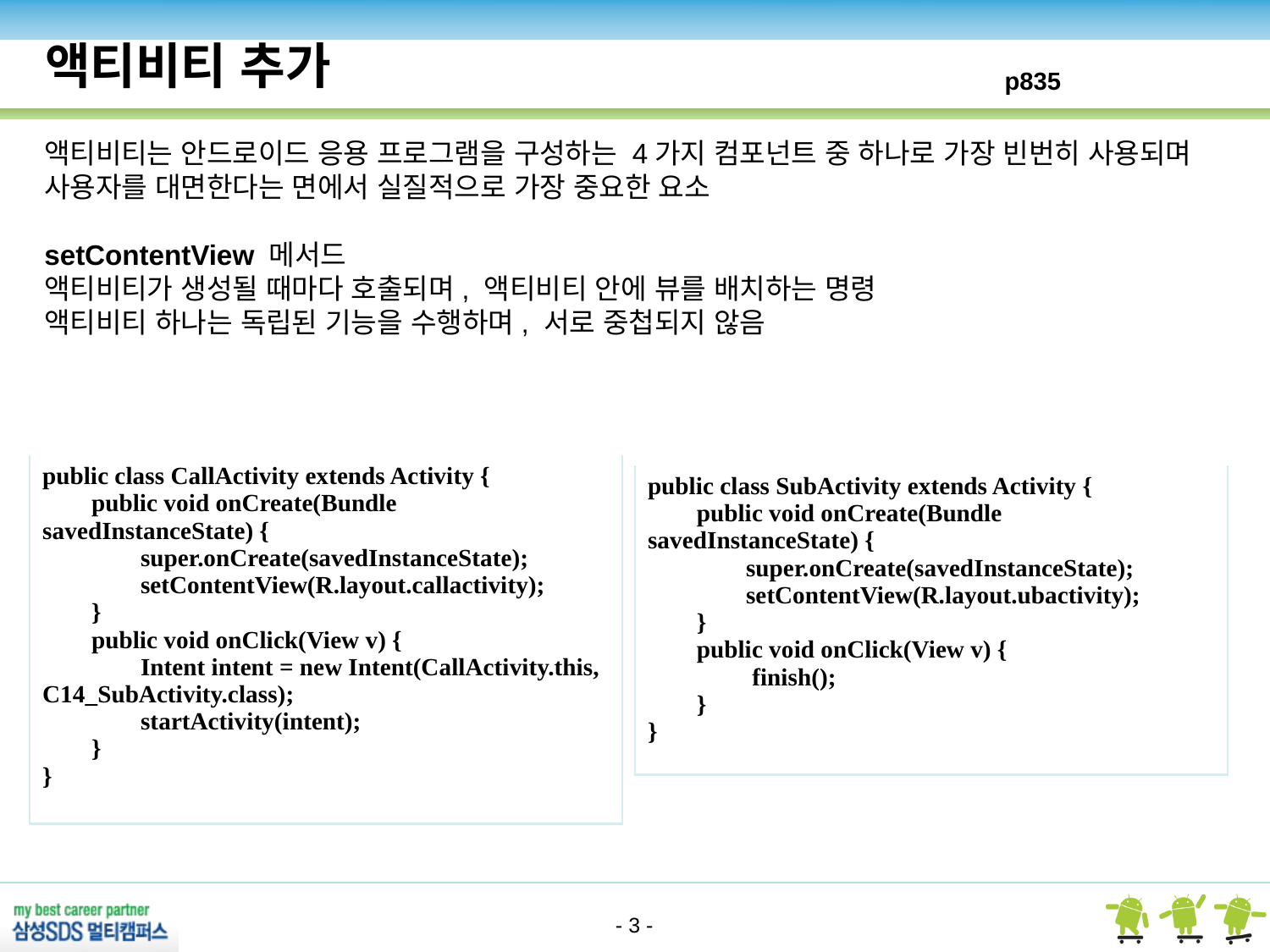

액티비티 추가
p835
액티비티는 안드로이드 응용 프로그램을 구성하는 4가지 컴포넌트 중 하나로 가장 빈번히 사용되며 사용자를 대면한다는 면에서 실질적으로 가장 중요한 요소

setContentView 메서드
액티비티가 생성될 때마다 호출되며, 액티비티 안에 뷰를 배치하는 명령
액티비티 하나는 독립된 기능을 수행하며, 서로 중첩되지 않음
| public class CallActivity extends Activity { public void onCreate(Bundle savedInstanceState) { super.onCreate(savedInstanceState); setContentView(R.layout.callactivity); } public void onClick(View v) { Intent intent = new Intent(CallActivity.this, C14\_SubActivity.class); startActivity(intent); } } |
| --- |
| public class SubActivity extends Activity { public void onCreate(Bundle savedInstanceState) { super.onCreate(savedInstanceState); setContentView(R.layout.ubactivity); } public void onClick(View v) { finish(); } } |
| --- |
- 3 -